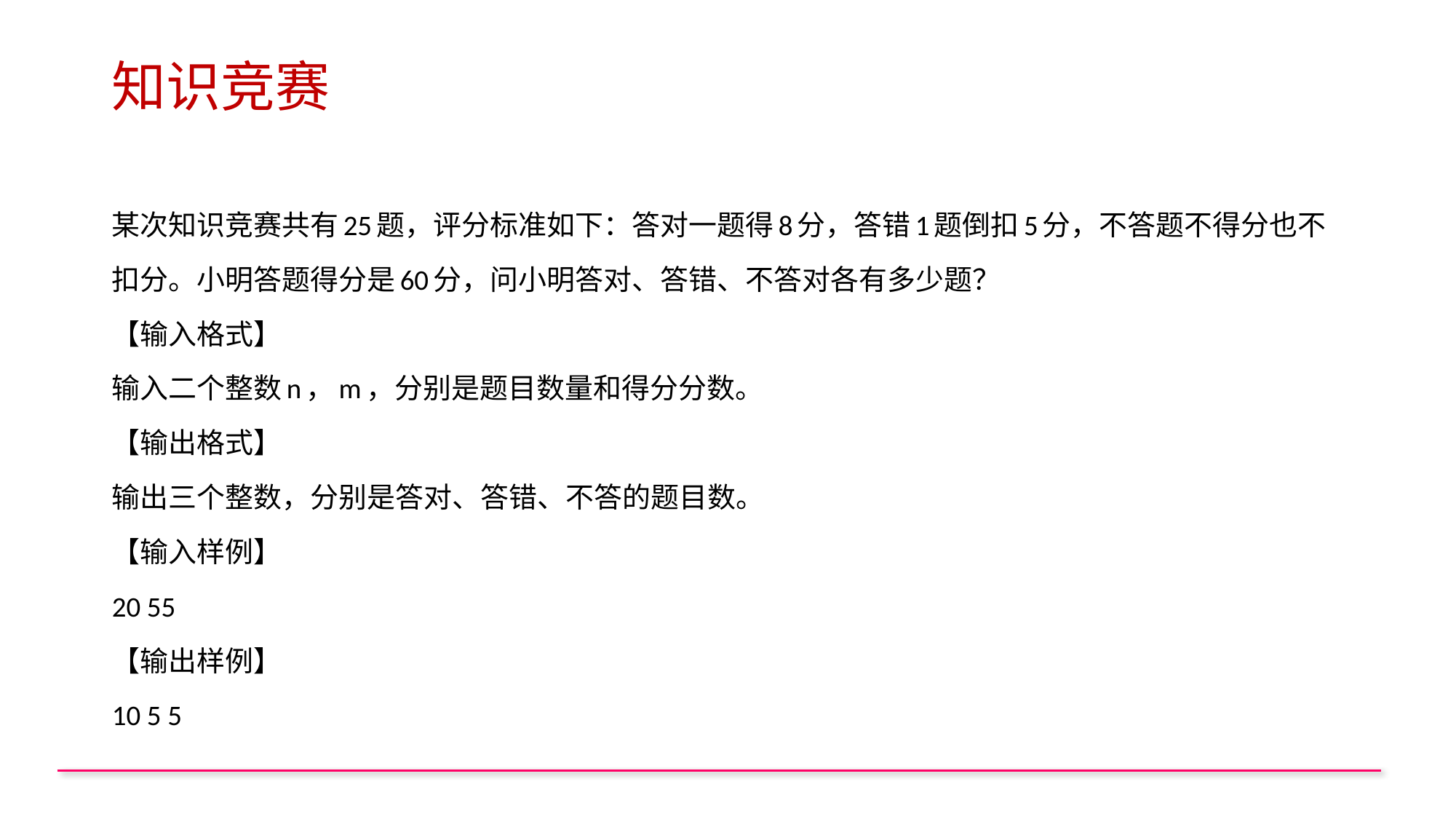

# 知识竞赛
某次知识竞赛共有25题，评分标准如下：答对一题得8分，答错1题倒扣5分，不答题不得分也不扣分。小明答题得分是60分，问小明答对、答错、不答对各有多少题？
【输入格式】
输入二个整数n，m，分别是题目数量和得分分数。
【输出格式】
输出三个整数，分别是答对、答错、不答的题目数。
【输入样例】
20 55
【输出样例】
10 5 5